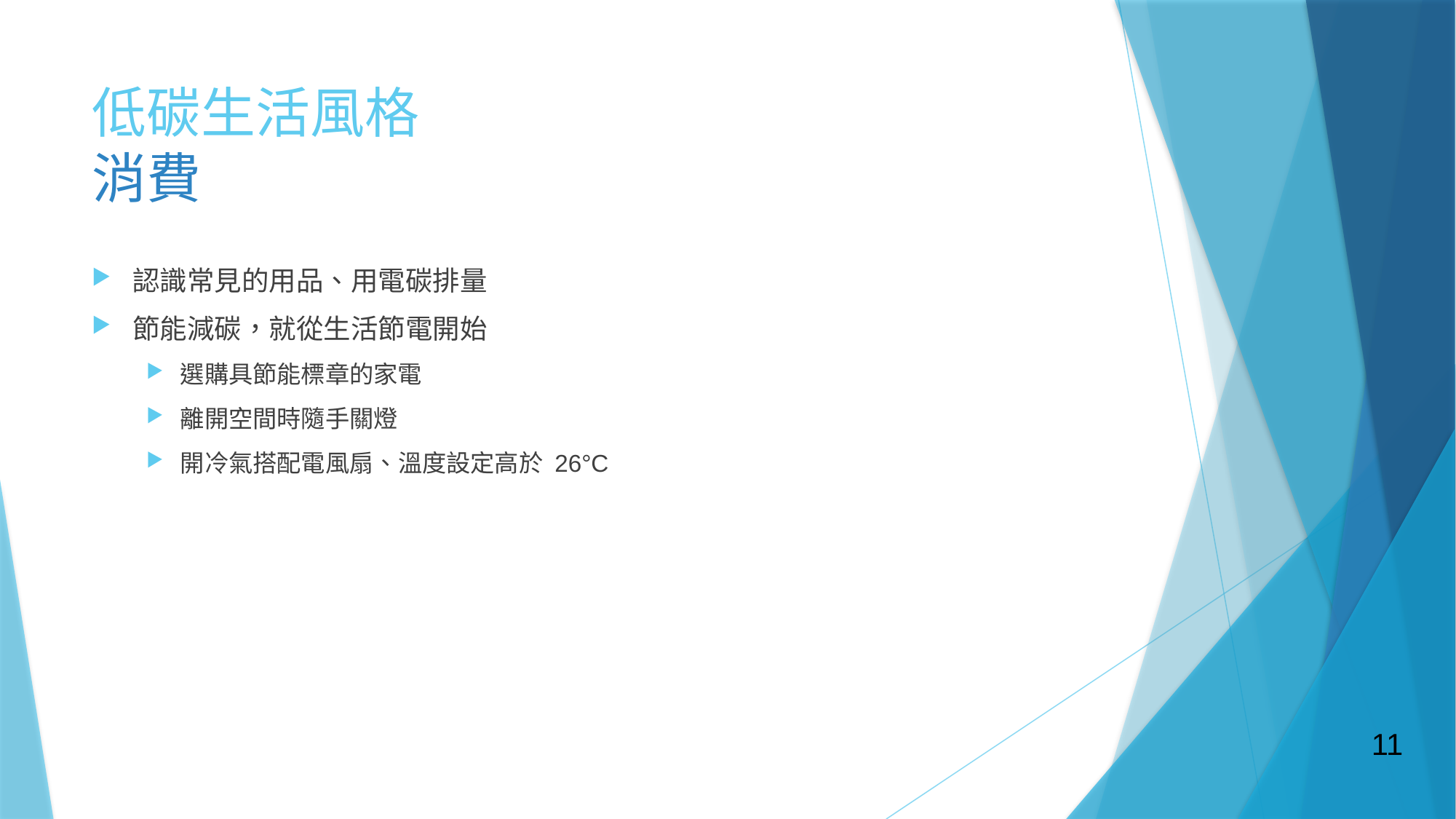

# 低碳生活風格 消費
認識常⾒的⽤品、⽤電碳排量
節能減碳，就從⽣活節電開始
選購具節能標章的家電
離開空間時隨⼿關燈
開冷氣搭配電⾵扇、溫度設定⾼於 26°C

11